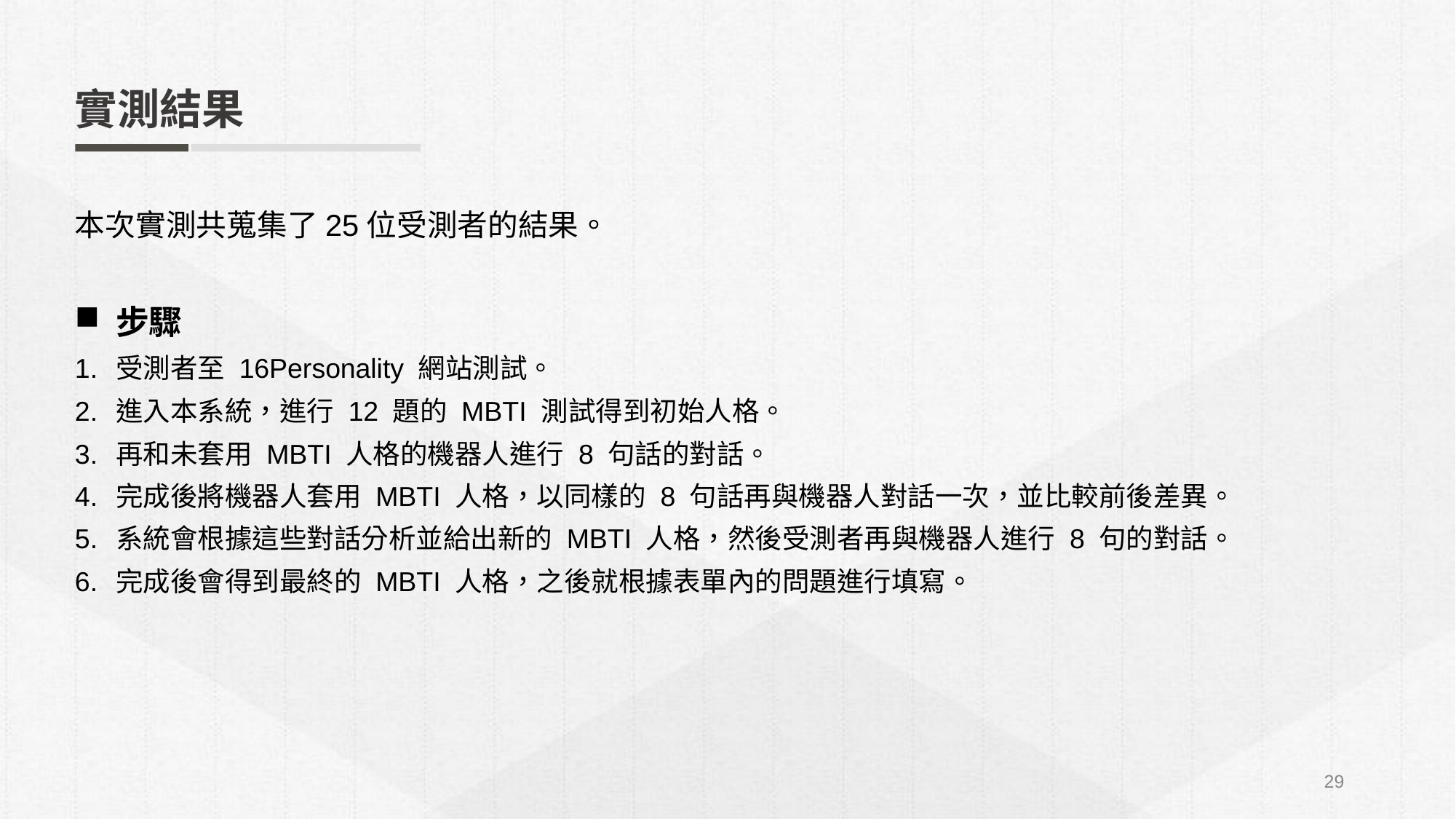

實測結果

本次實測共蒐集了25位受測者的結果。

步驟
受測者至 16Personality 網站測試。
進入本系統，進行 12 題的 MBTI 測試得到初始人格。
再和未套用 MBTI 人格的機器人進行 8 句話的對話。
完成後將機器人套用 MBTI 人格，以同樣的 8 句話再與機器人對話一次，並比較前後差異。
系統會根據這些對話分析並給出新的 MBTI 人格，然後受測者再與機器人進行 8 句的對話。
完成後會得到最終的 MBTI 人格，之後就根據表單內的問題進行填寫。

29